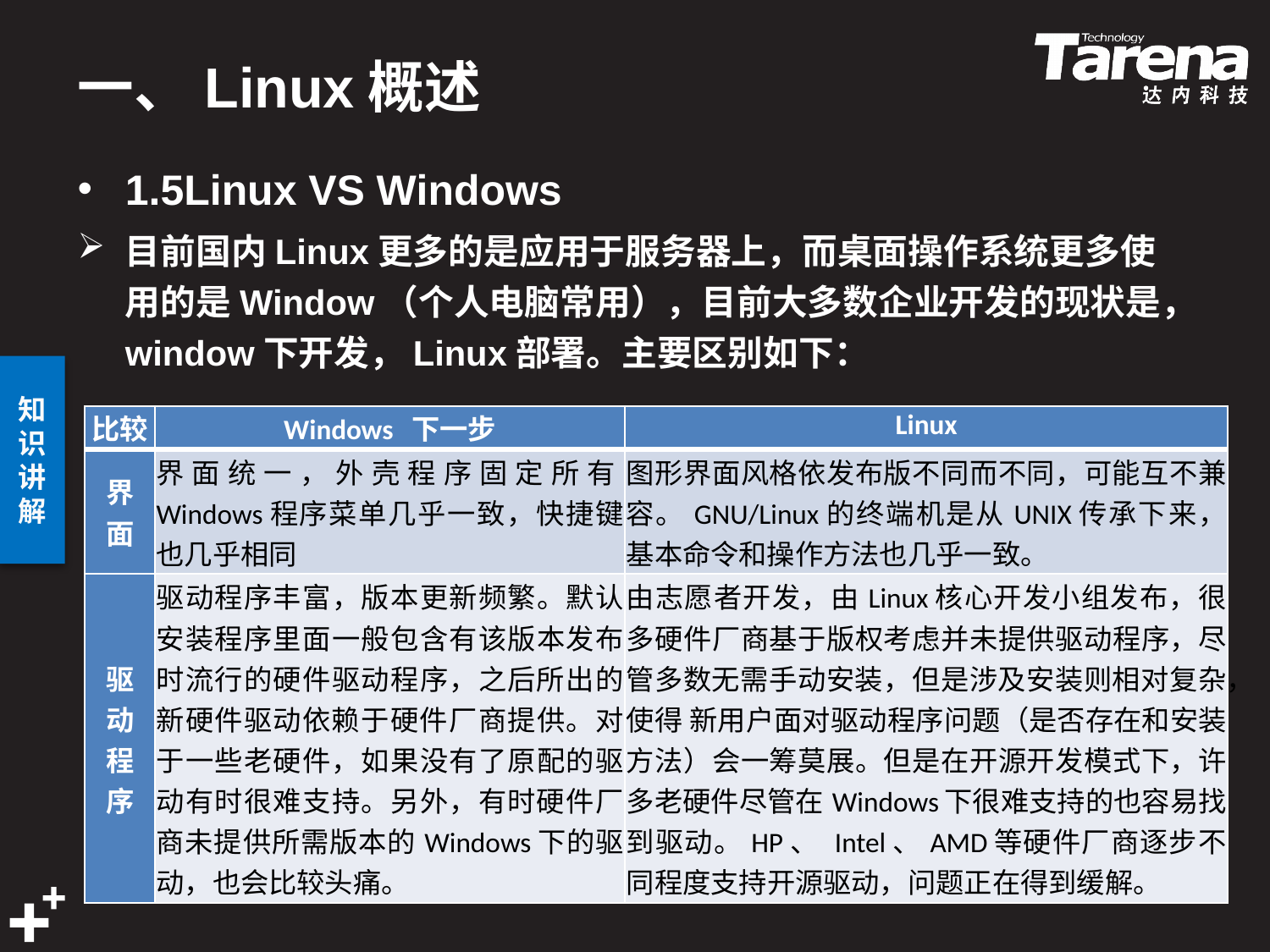

# 一、Linux概述
1.5Linux VS Windows
目前国内Linux更多的是应用于服务器上，而桌面操作系统更多使用的是Window（个人电脑常用），目前大多数企业开发的现状是，window下开发，Linux部署。主要区别如下：

| 比较 | Windows 下一步 | Linux |
| --- | --- | --- |
| 界 面 | 界面统一，外壳程序固定所有Windows程序菜单几乎一致，快捷键也几乎相同 | 图形界面风格依发布版不同而不同，可能互不兼容。GNU/Linux的终端机是从UNIX传承下来，基本命令和操作方法也几乎一致。 |
| 驱 动 程 序 | 驱动程序丰富，版本更新频繁。默认安装程序里面一般包含有该版本发布时流行的硬件驱动程序，之后所出的新硬件驱动依赖于硬件厂商提供。对于一些老硬件，如果没有了原配的驱动有时很难支持。另外，有时硬件厂商未提供所需版本的Windows下的驱动，也会比较头痛。 | 由志愿者开发，由Linux核心开发小组发布，很多硬件厂商基于版权考虑并未提供驱动程序，尽管多数无需手动安装，但是涉及安装则相对复杂，使得 新用户面对驱动程序问题（是否存在和安装方法）会一筹莫展。但是在开源开发模式下，许多老硬件尽管在Windows下很难支持的也容易找到驱动。HP、 Intel、AMD等硬件厂商逐步不同程度支持开源驱动，问题正在得到缓解。 |